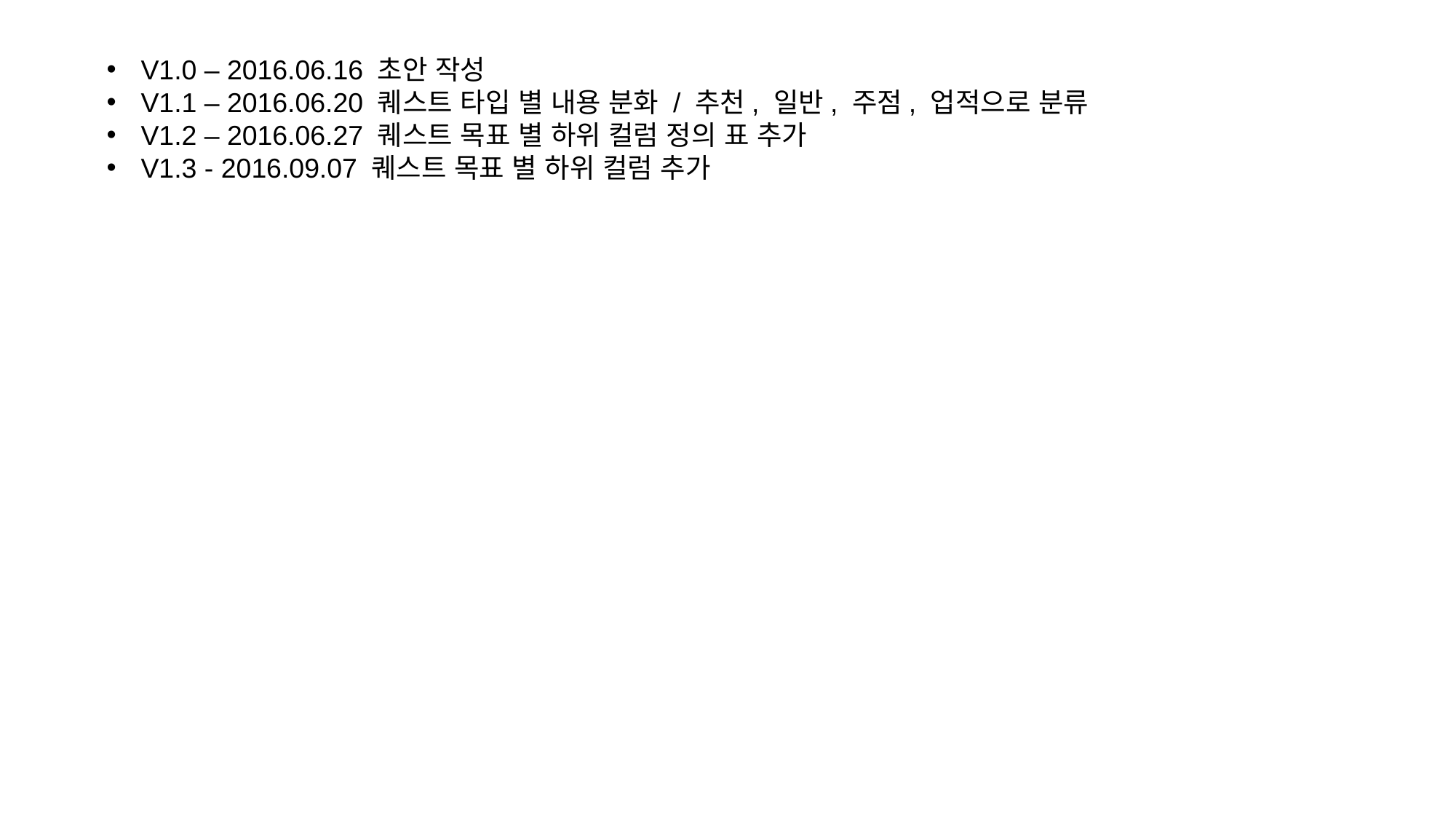

V1.0 – 2016.06.16 초안 작성
V1.1 – 2016.06.20 퀘스트 타입 별 내용 분화 / 추천, 일반, 주점, 업적으로 분류
V1.2 – 2016.06.27 퀘스트 목표 별 하위 컬럼 정의 표 추가
V1.3 - 2016.09.07 퀘스트 목표 별 하위 컬럼 추가